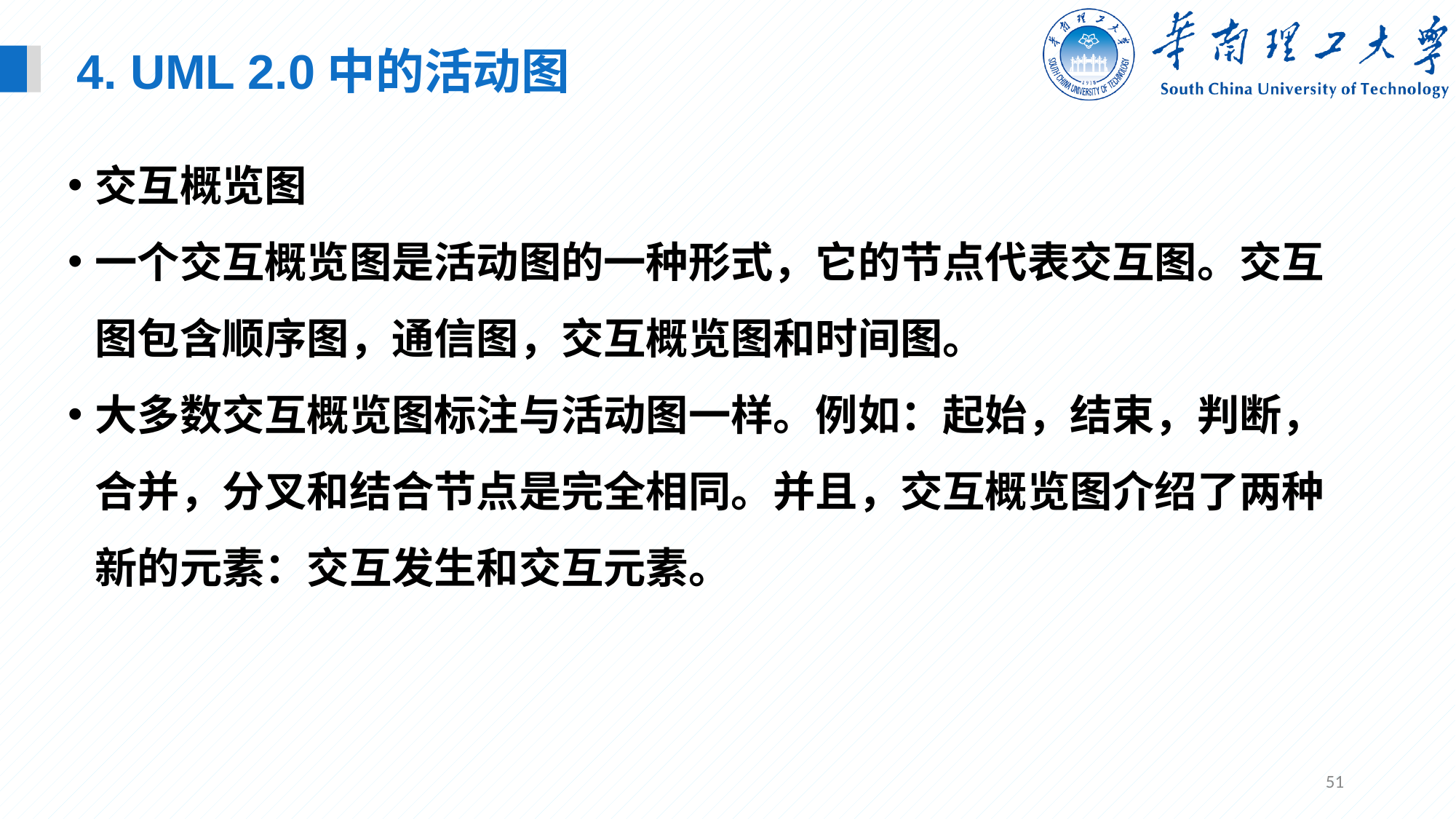

4. UML 2.0中的活动图
交互概览图
一个交互概览图是活动图的一种形式，它的节点代表交互图。交互图包含顺序图，通信图，交互概览图和时间图。
大多数交互概览图标注与活动图一样。例如：起始，结束，判断，合并，分叉和结合节点是完全相同。并且，交互概览图介绍了两种新的元素：交互发生和交互元素。
51